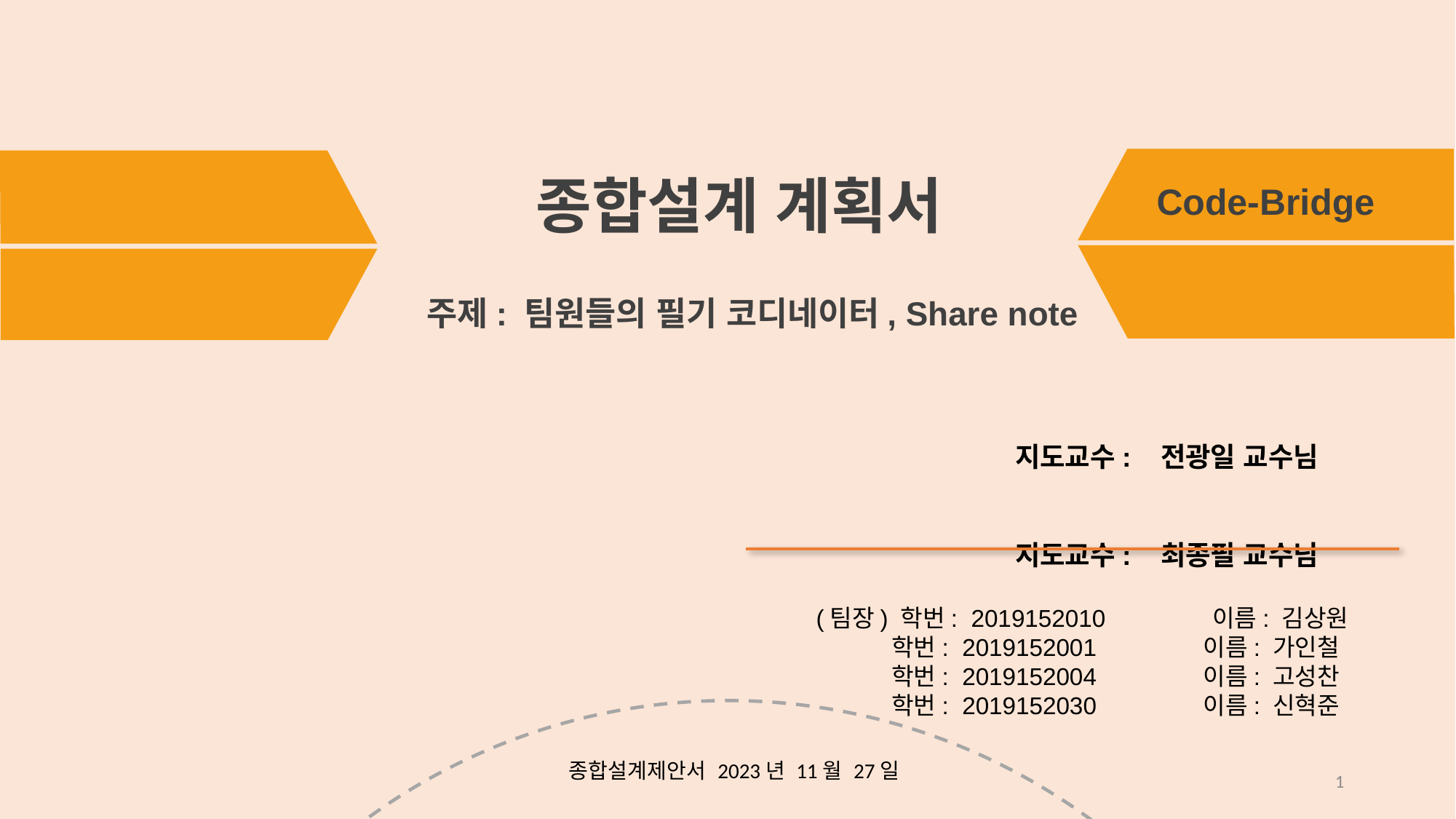

종합설계 계획서

Code-Bridge
주제: 팀원들의 필기 코디네이터, Share note
                  	 지도교수:   전광일 교수님

               	 지도교수:   최종필 교수님

     (팀장) 학번:  2019152010               이름: 김상원
            	학번:  2019152001               이름: 가인철
            	학번:  2019152004               이름: 고성찬
            	학번:  2019152030               이름: 신혁준

종합설계제안서 2023년 11월 27일
1